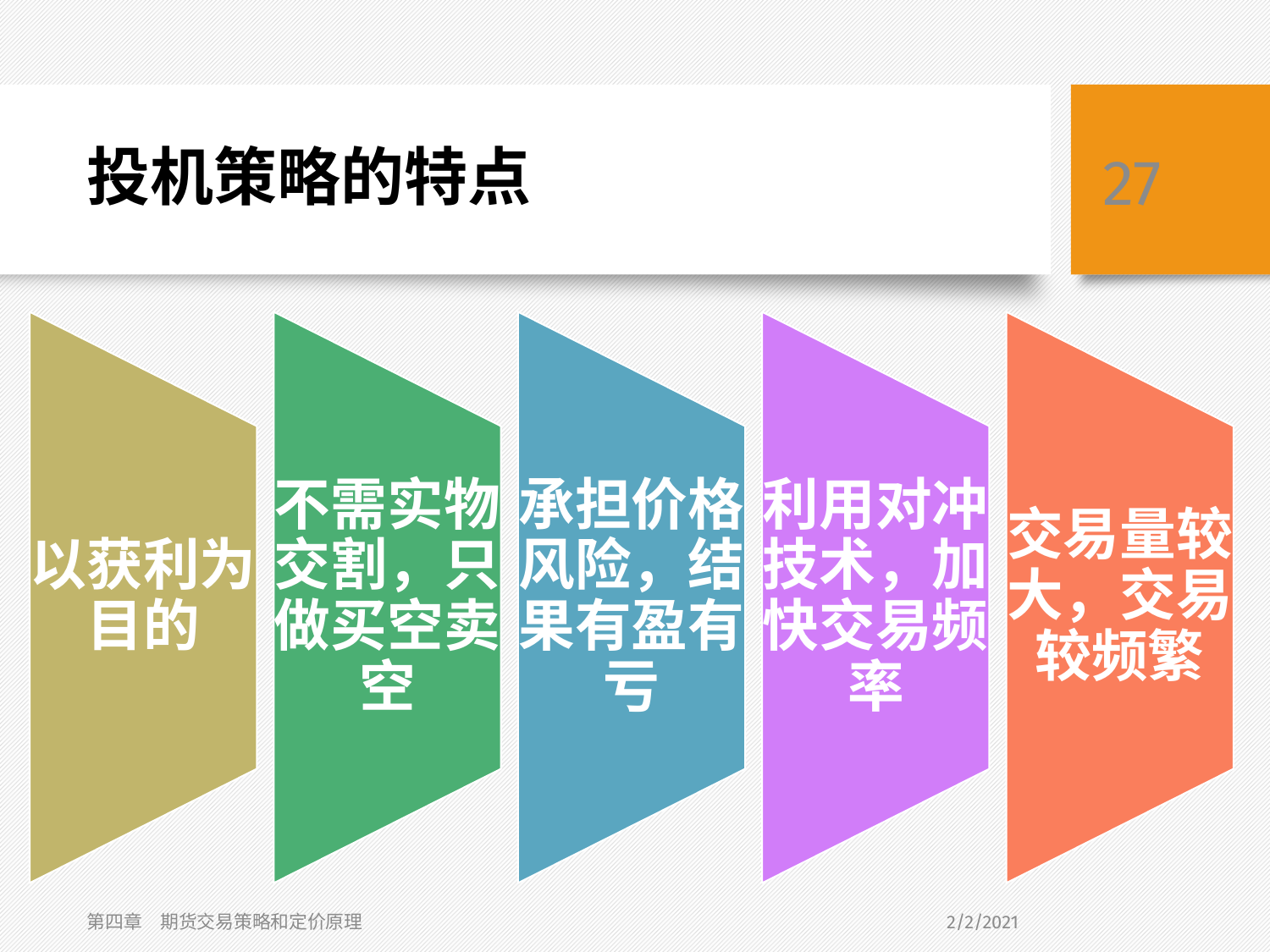

# 投机策略的特点
27
以获利为目的
不需实物交割，只做买空卖空
承担价格风险，结果有盈有亏
利用对冲技术，加快交易频率
交易量较大，交易较频繁
2/2/2021
第四章　期货交易策略和定价原理